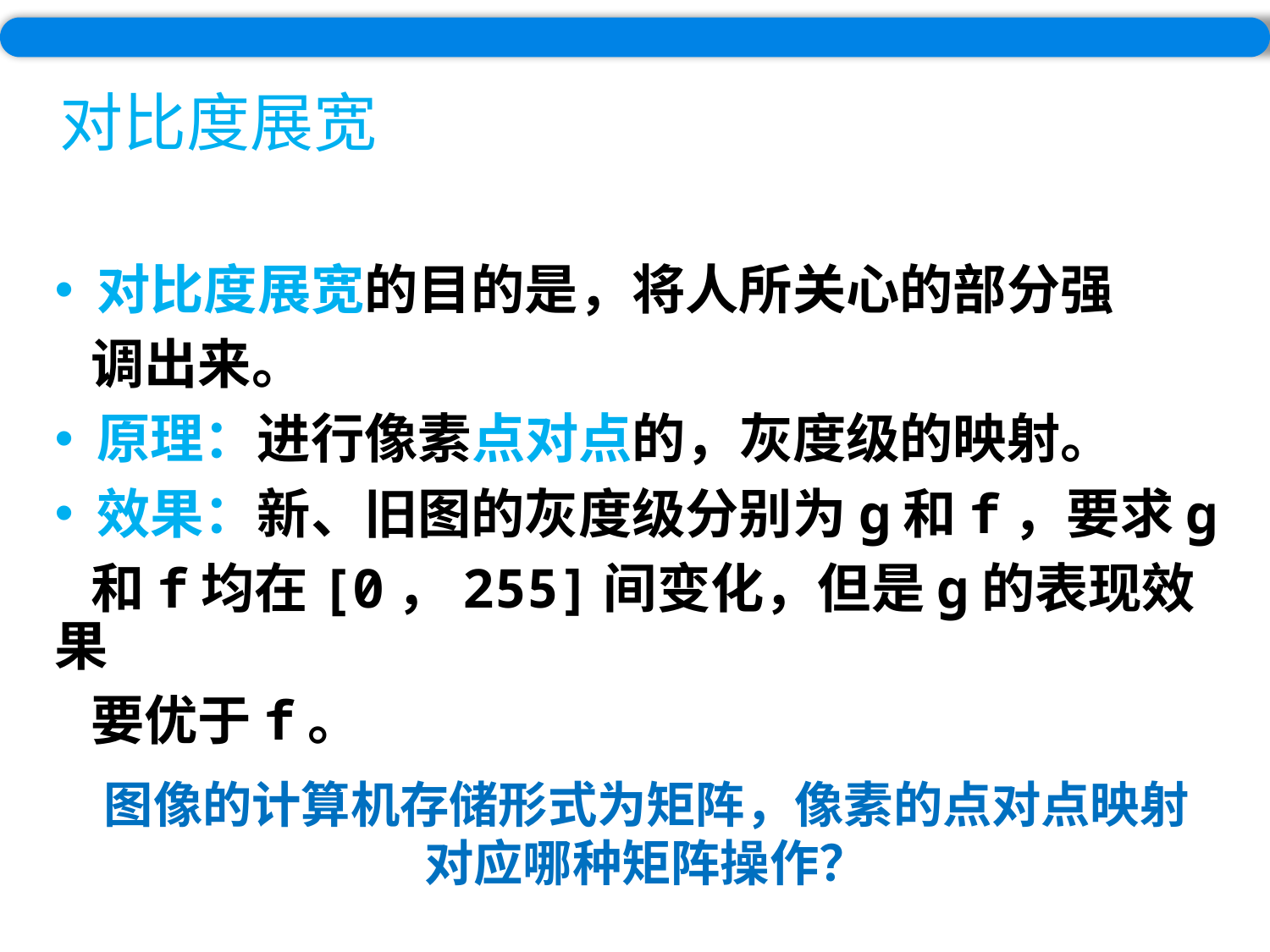

对比度展宽

 对比度展宽的目的是，将人所关心的部分强
  调出来。
 原理：进行像素点对点的，灰度级的映射。
 效果：新、旧图的灰度级分别为g和f，要求g
  和f均在[0，255]间变化，但是g的表现效果
  要优于f。
图像的计算机存储形式为矩阵，像素的点对点映射对应哪种矩阵操作？